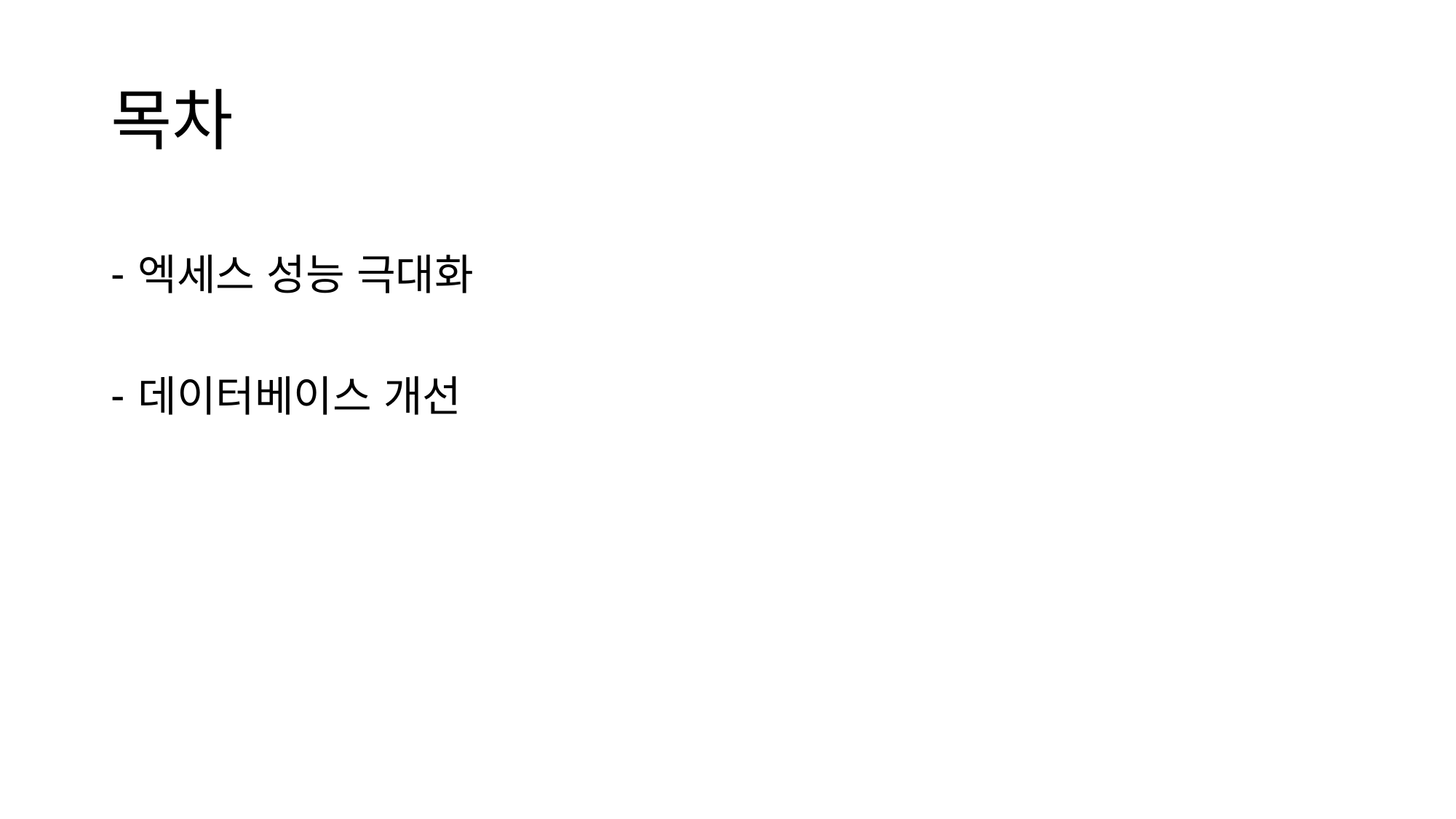

# 목차

엑세스 성능 극대화

데이터베이스 개선